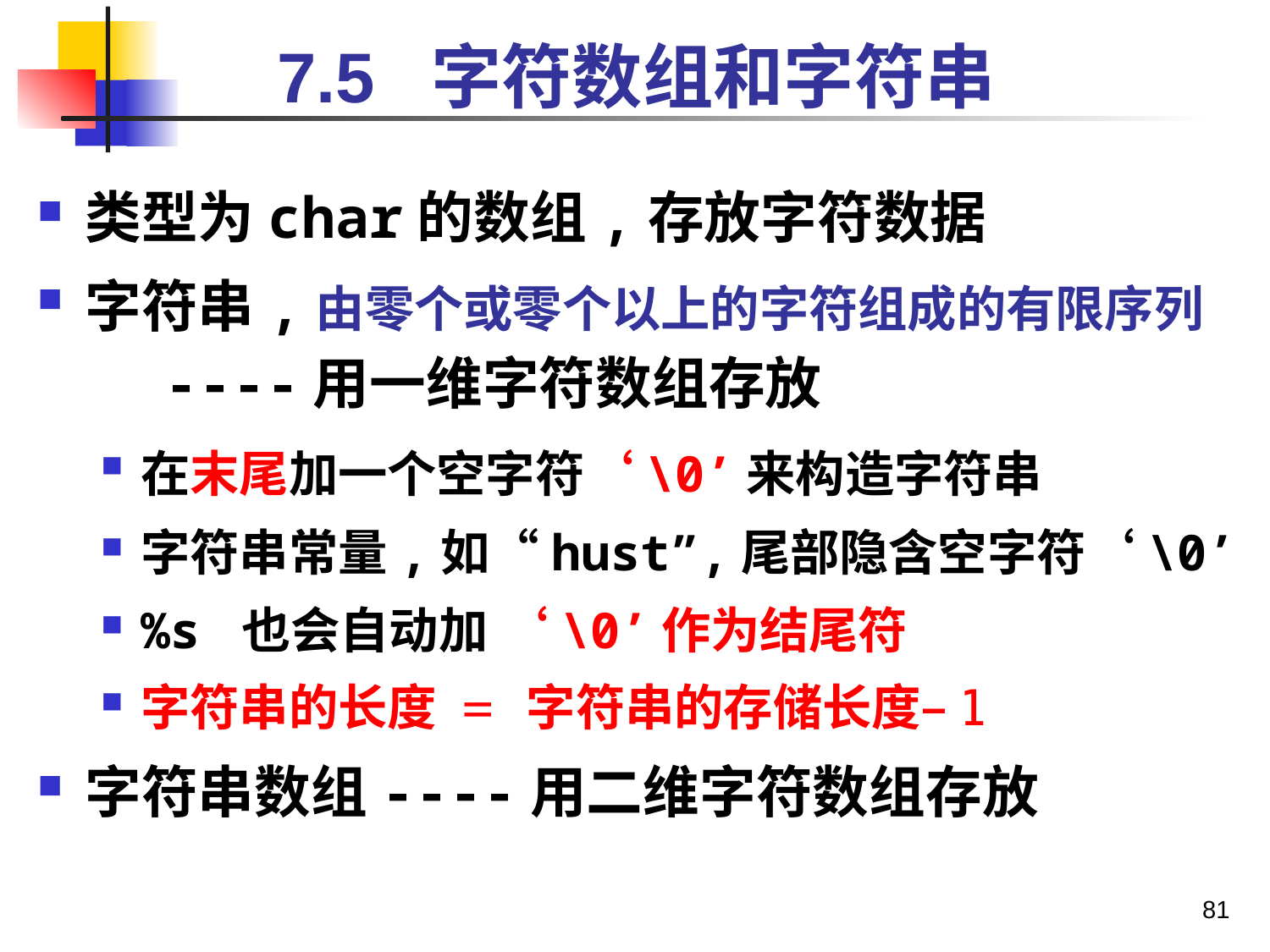

# 7.5  字符数组和字符串
类型为char的数组,存放字符数据
字符串,由零个或零个以上的字符组成的有限序列
      ----用一维字符数组存放
在末尾加一个空字符‘\0’来构造字符串
字符串常量,如“hust”,尾部隐含空字符‘\0’
%s 也会自动加 ‘\0’作为结尾符
字符串的长度 = 字符串的存储长度–1
字符串数组----用二维字符数组存放
81